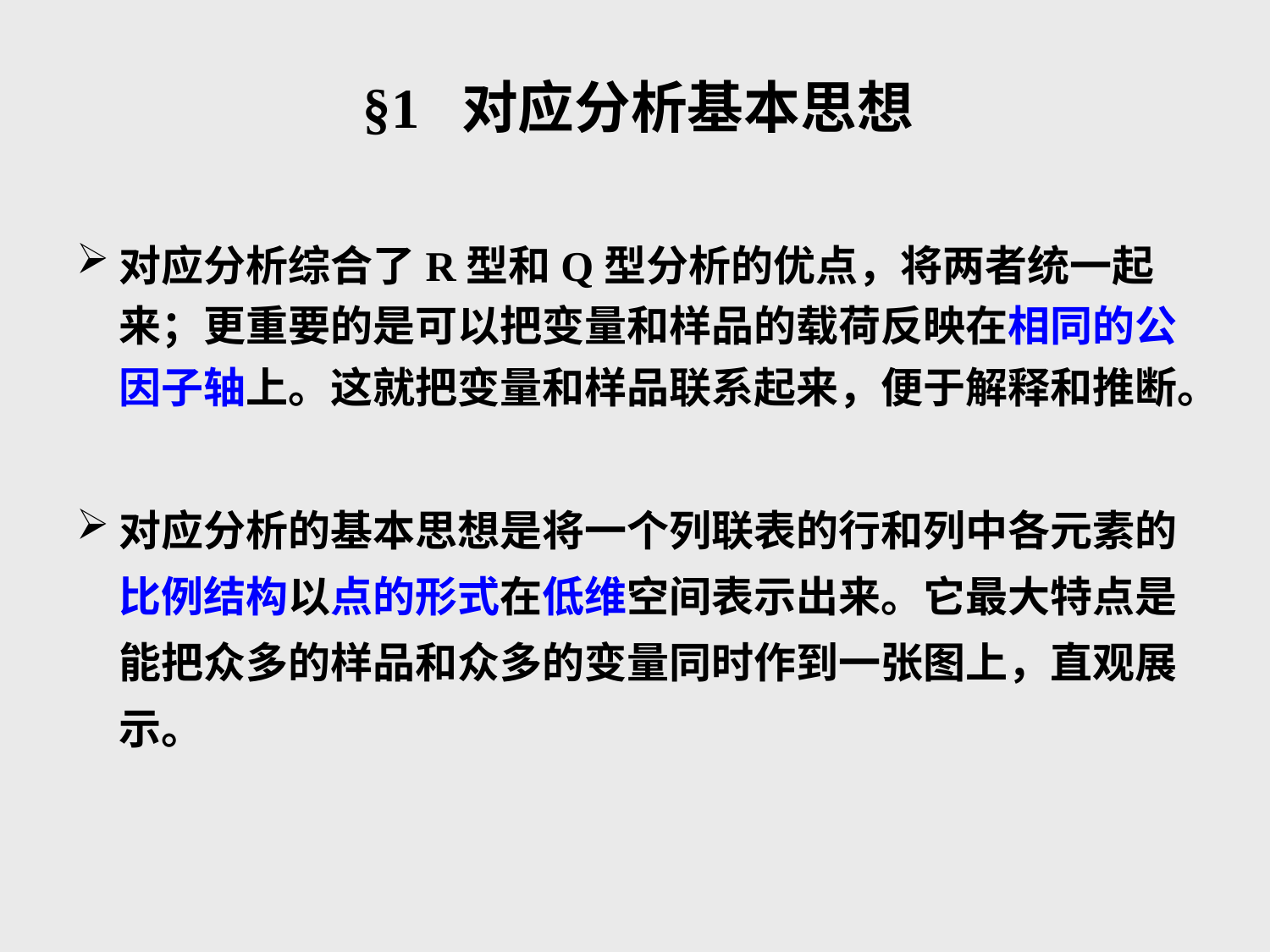

# §1  对应分析基本思想
对应分析综合了R型和Q型分析的优点，将两者统一起来；更重要的是可以把变量和样品的载荷反映在相同的公因子轴上。这就把变量和样品联系起来，便于解释和推断。

对应分析的基本思想是将一个列联表的行和列中各元素的比例结构以点的形式在低维空间表示出来。它最大特点是能把众多的样品和众多的变量同时作到一张图上，直观展示。